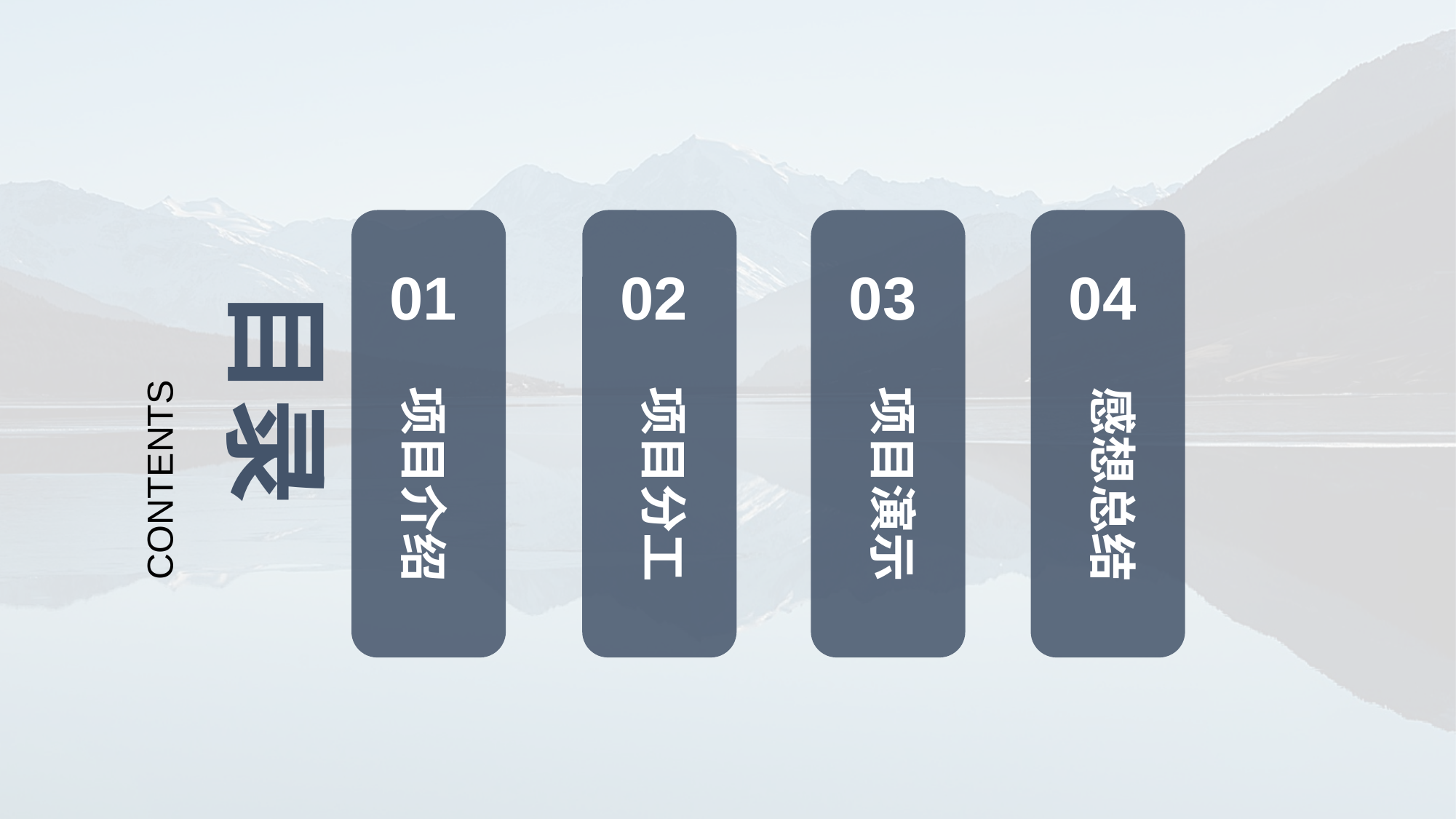

01
项目介绍

02
项目分工

03
项目演示

04
感想总结
CONTENTS
目录